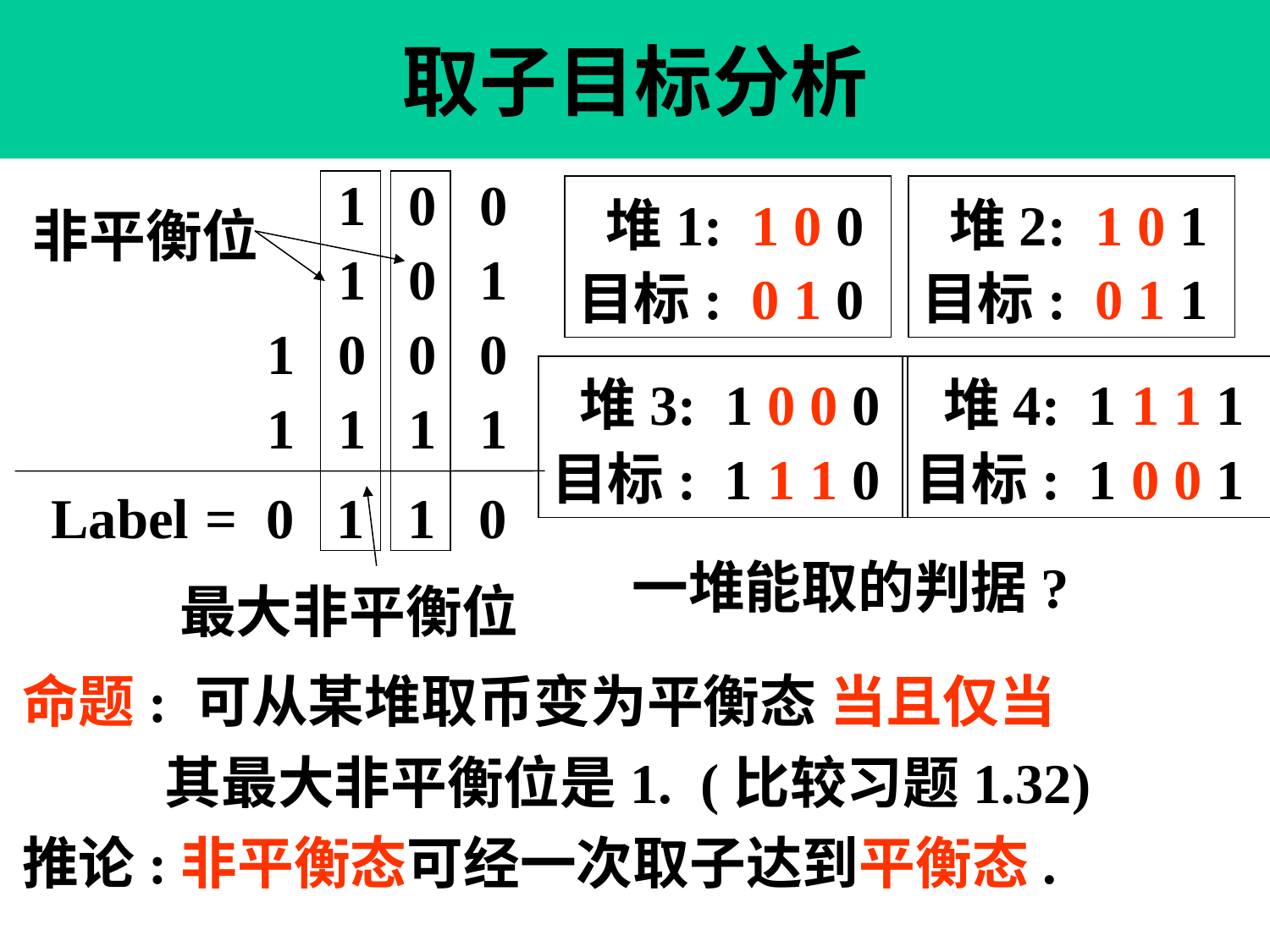

# 取子目标分析
 1   0   0
 1   0   1
1   0   0   0
1   1   1   1

非平衡位

Label  =  0   1   1   0

堆1:  1 0 0
目标:  0 1 0
堆2:  1 0 1
目标:  0 1 1
堆3:  1 0 0 0
目标:  1 1 1 0
堆4:  1 1 1 1
目标:  1 0 0 1

最大非平衡位
一堆能取的判据?
命题: 可从某堆取币变为平衡态 当且仅当
          其最大非平衡位是1.  (比较习题1.32)
推论:非平衡态可经一次取子达到平衡态.